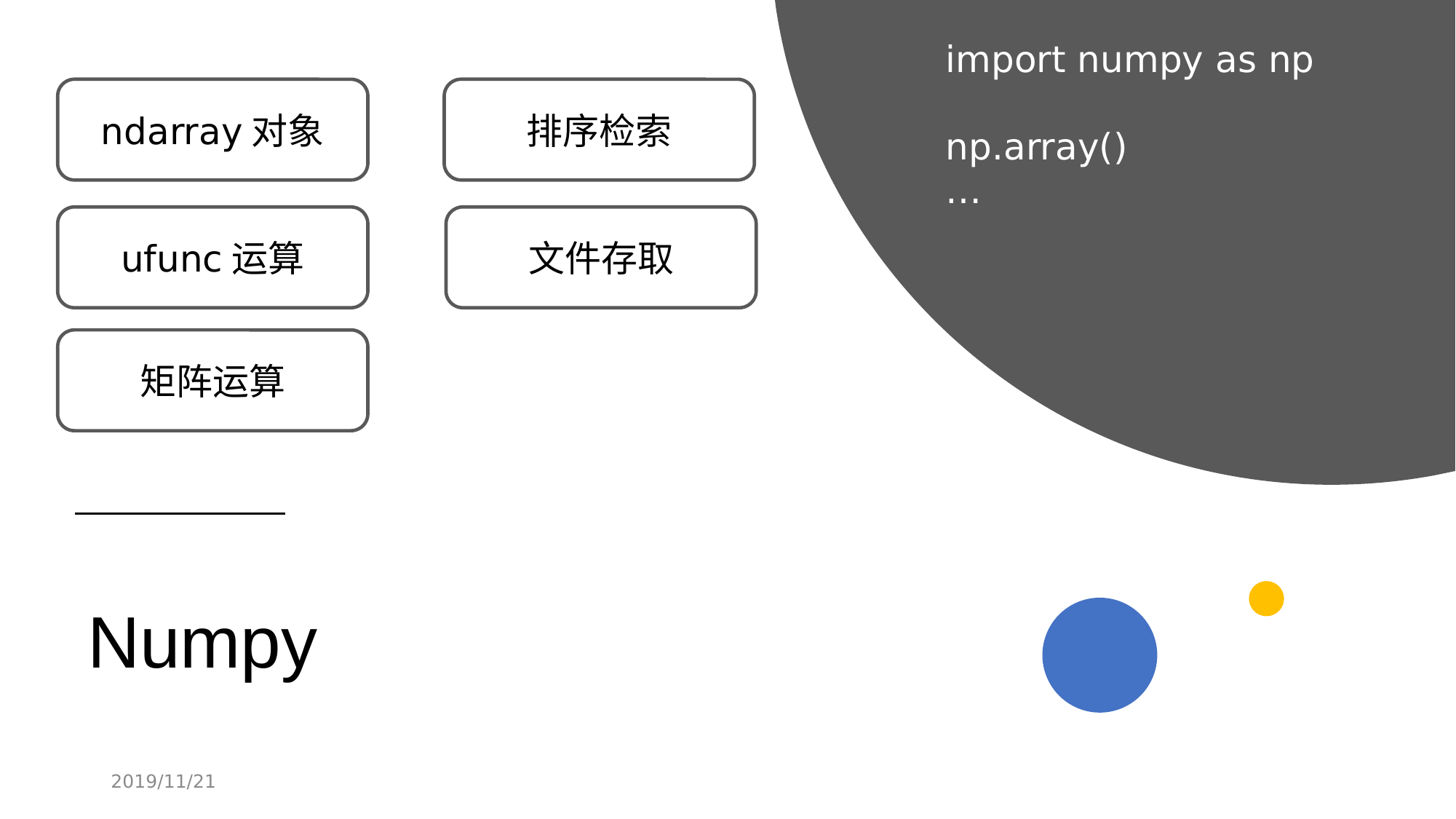

import numpy as np

np.array()
…
排序检索
ndarray对象
ufunc运算
文件存取
矩阵运算
# Numpy

2019/11/21
高级算法语言和程序设计
5